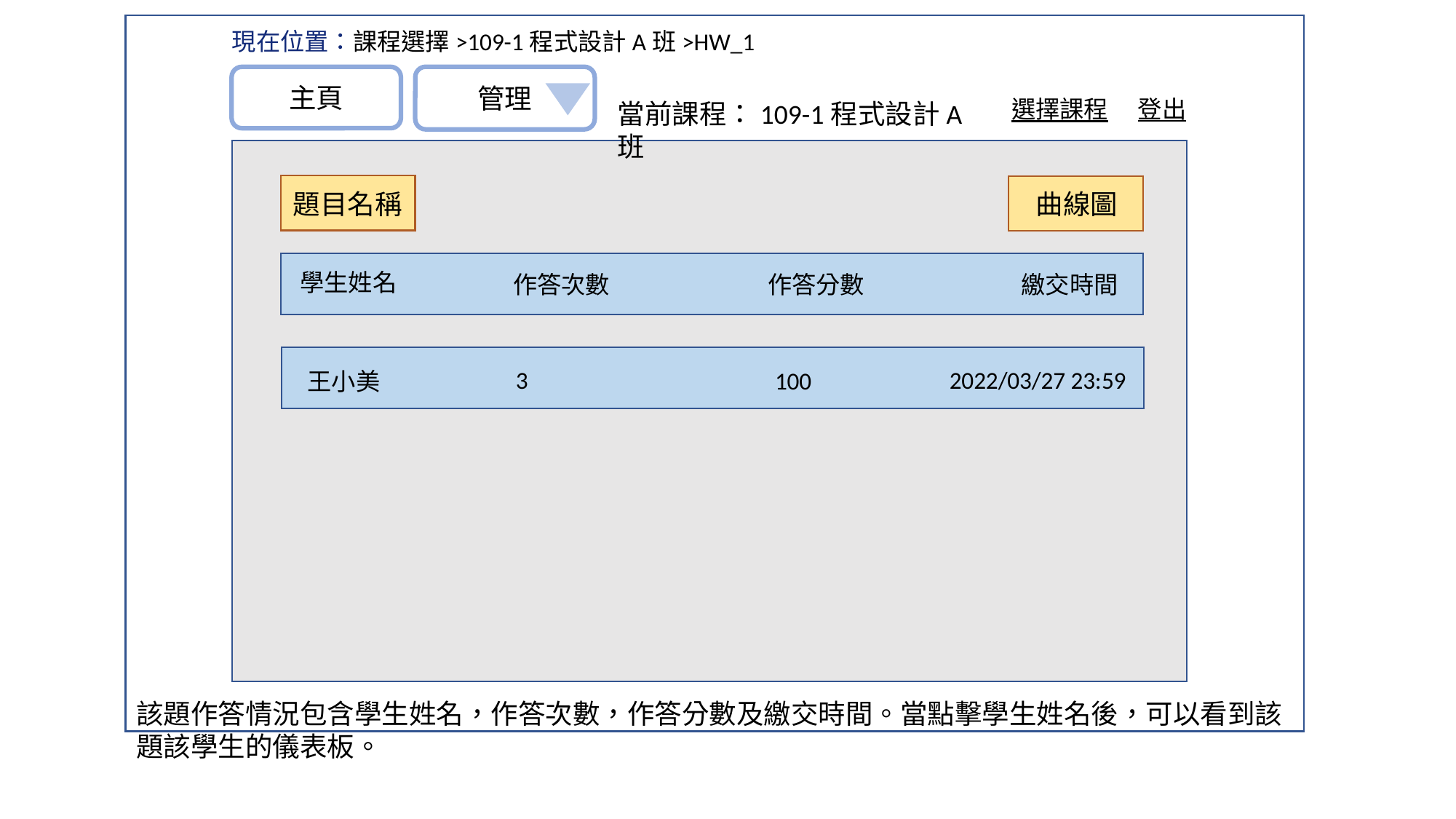

現在位置：課程選擇>109-1程式設計A班>HW_1

主頁
管理

登出
選擇課程
當前課程：109-1程式設計A班

題目名稱
曲線圖

學生姓名
作答次數
繳交時間
作答分數

3
2022/03/27 23:59
100
王小美
該題作答情況包含學生姓名，作答次數，作答分數及繳交時間。當點擊學生姓名後，可以看到該題該學生的儀表板。